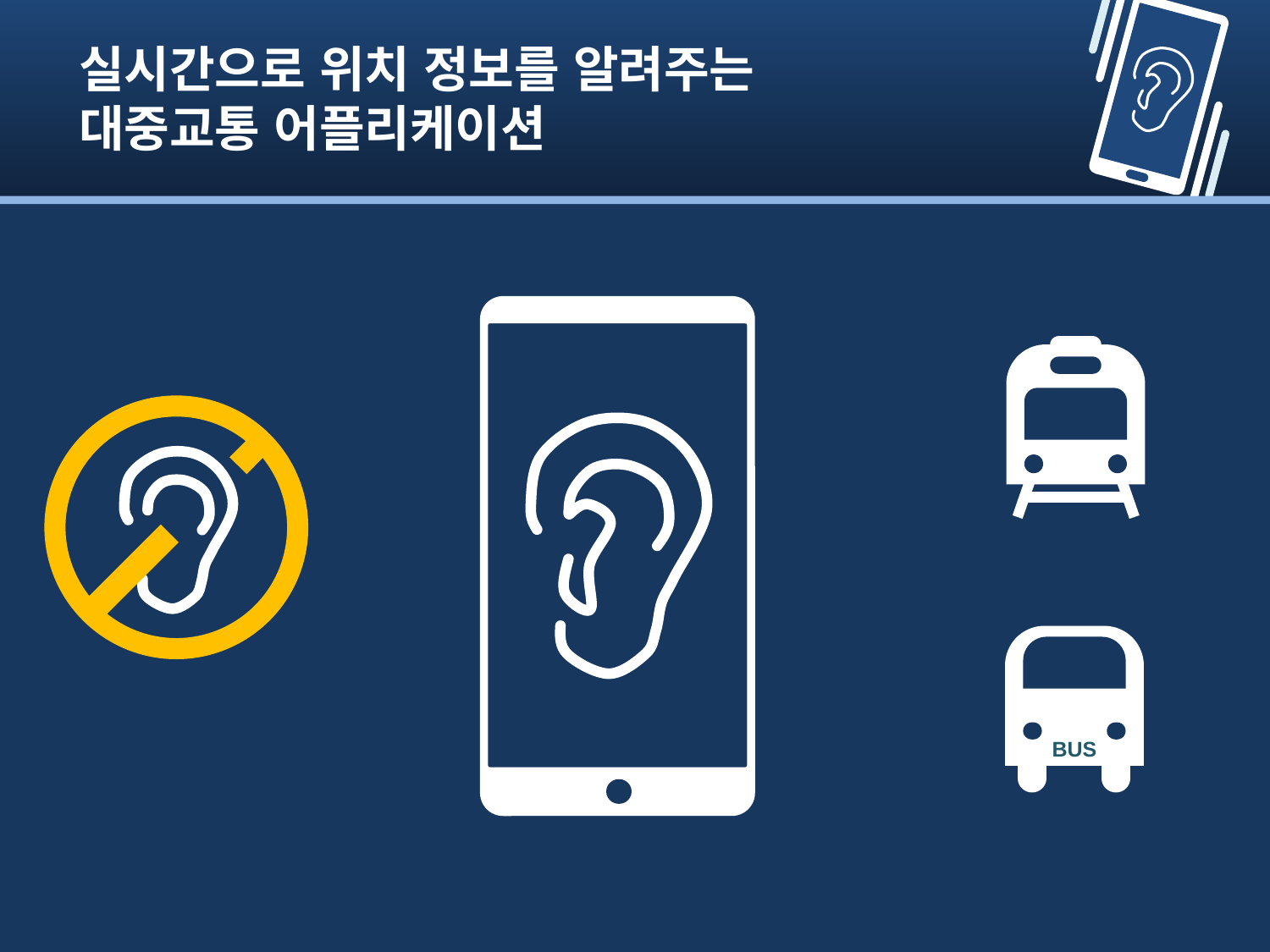

실시간으로 위치 정보를 알려주는
대중교통 어플리케이션

BUS